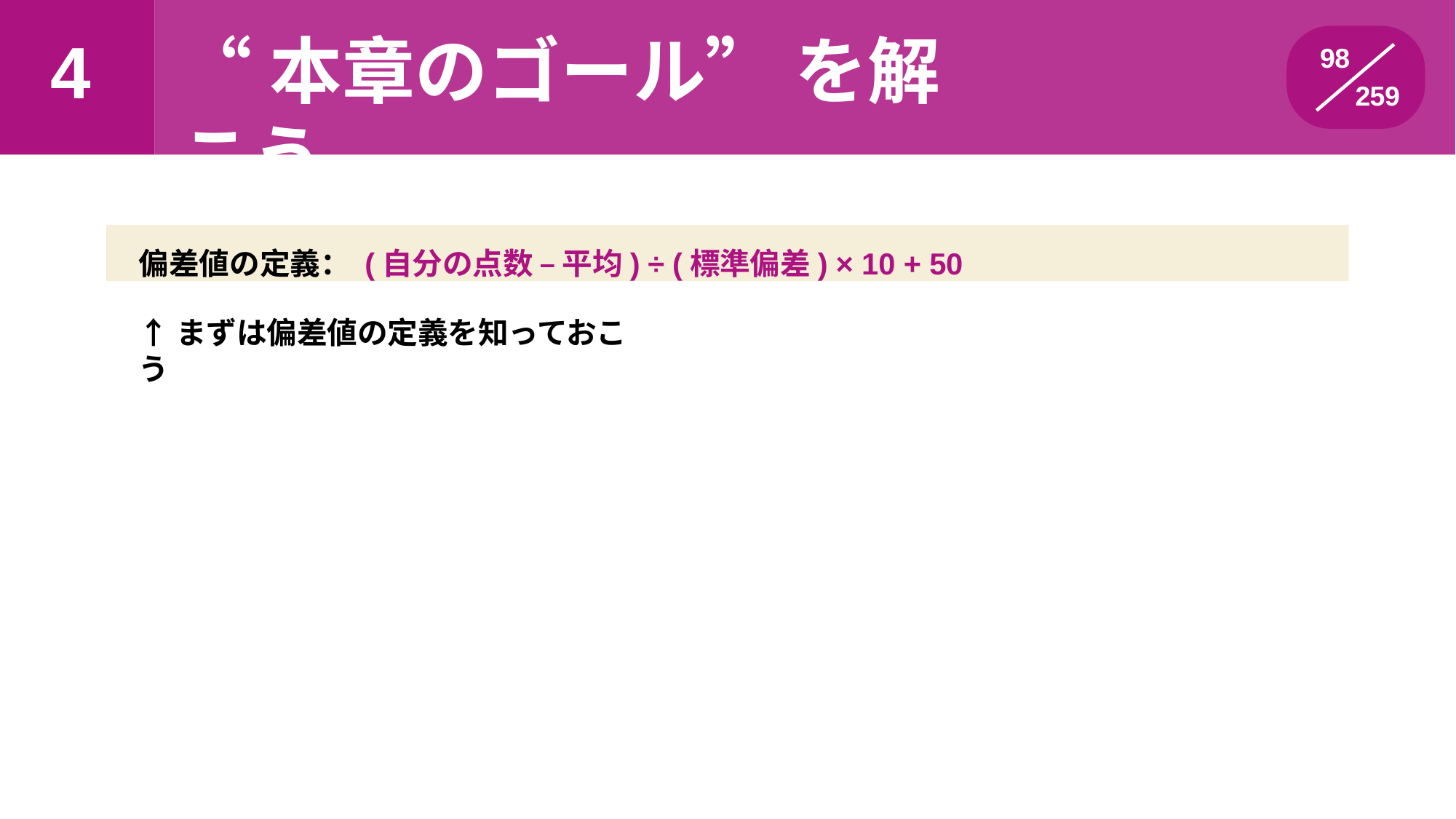

“本章のゴール” を解こう
# 4
98
259
偏差値の定義： (自分の点数 – 平均) ÷ (標準偏差) × 10 + 50
↑まずは偏差値の定義を知っておこう